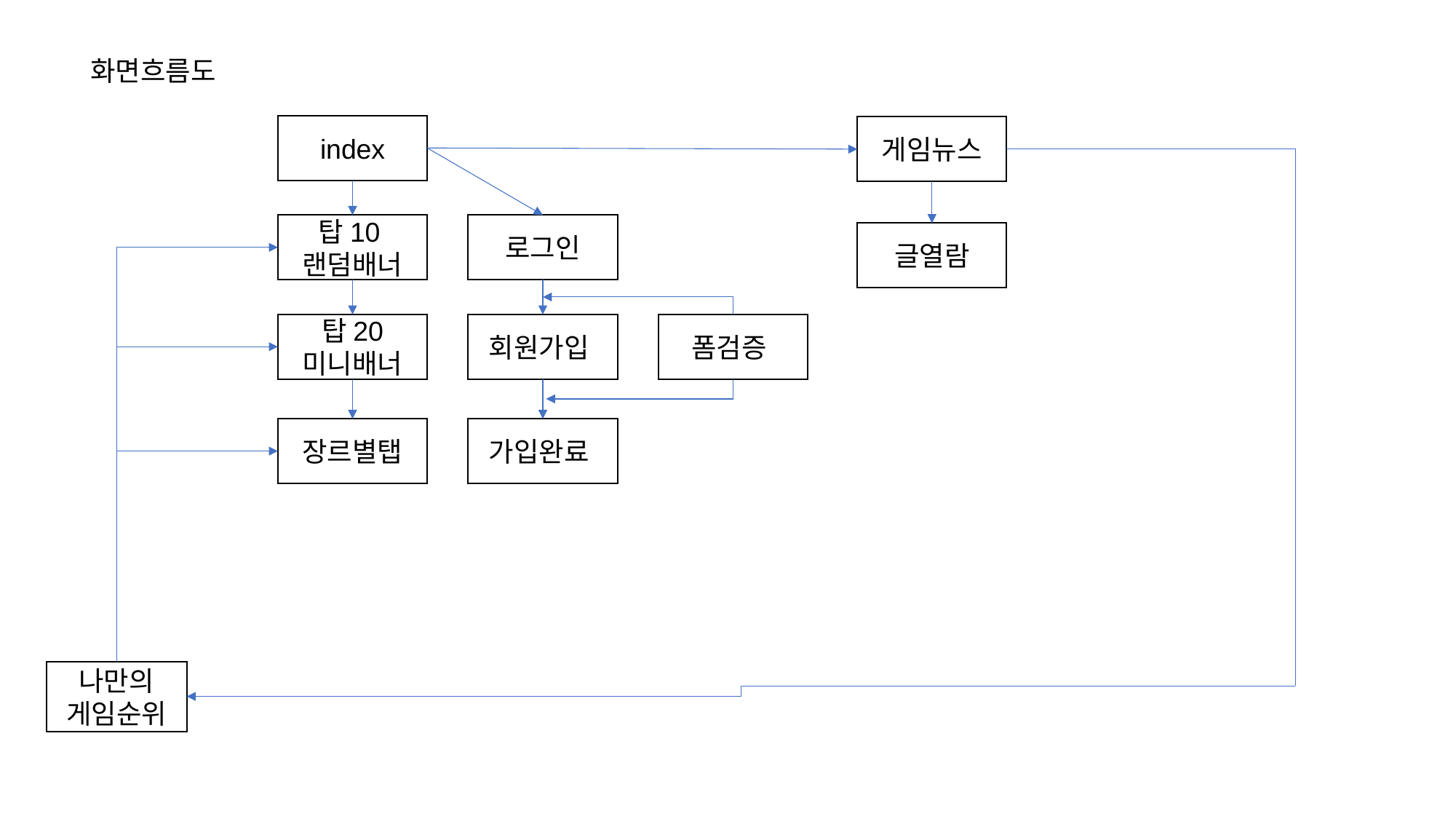

화면흐름도
index
게임뉴스
탑10랜덤배너
로그인
글열람
탑20 미니배너
회원가입
폼검증
장르별탭
가입완료
나만의 게임순위